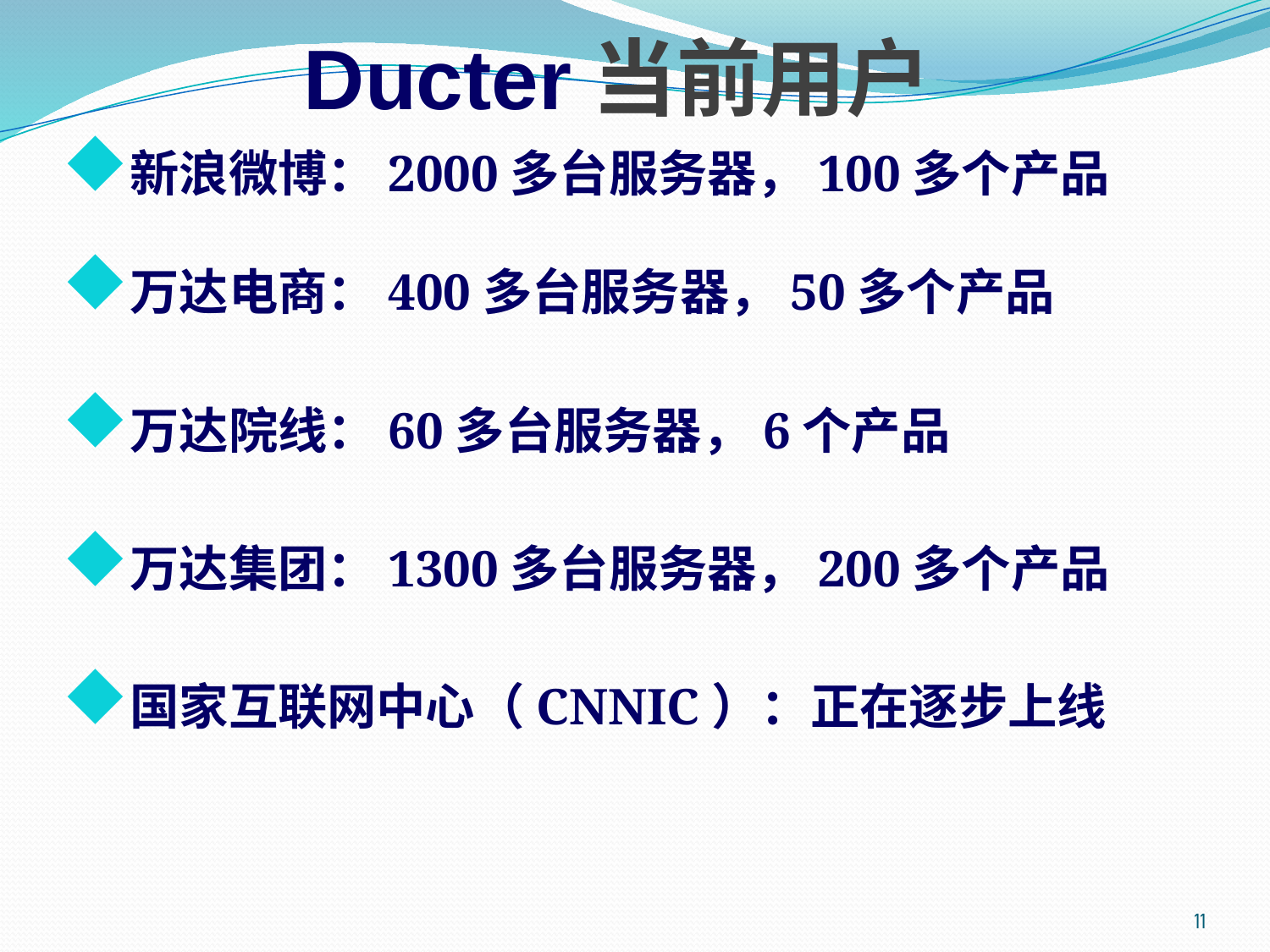

Ducter当前用户

新浪微博：2000多台服务器，100多个产品

万达电商：400多台服务器，50多个产品

万达院线：60多台服务器，6个产品

万达集团：1300多台服务器，200多个产品

国家互联网中心（CNNIC）：正在逐步上线

11